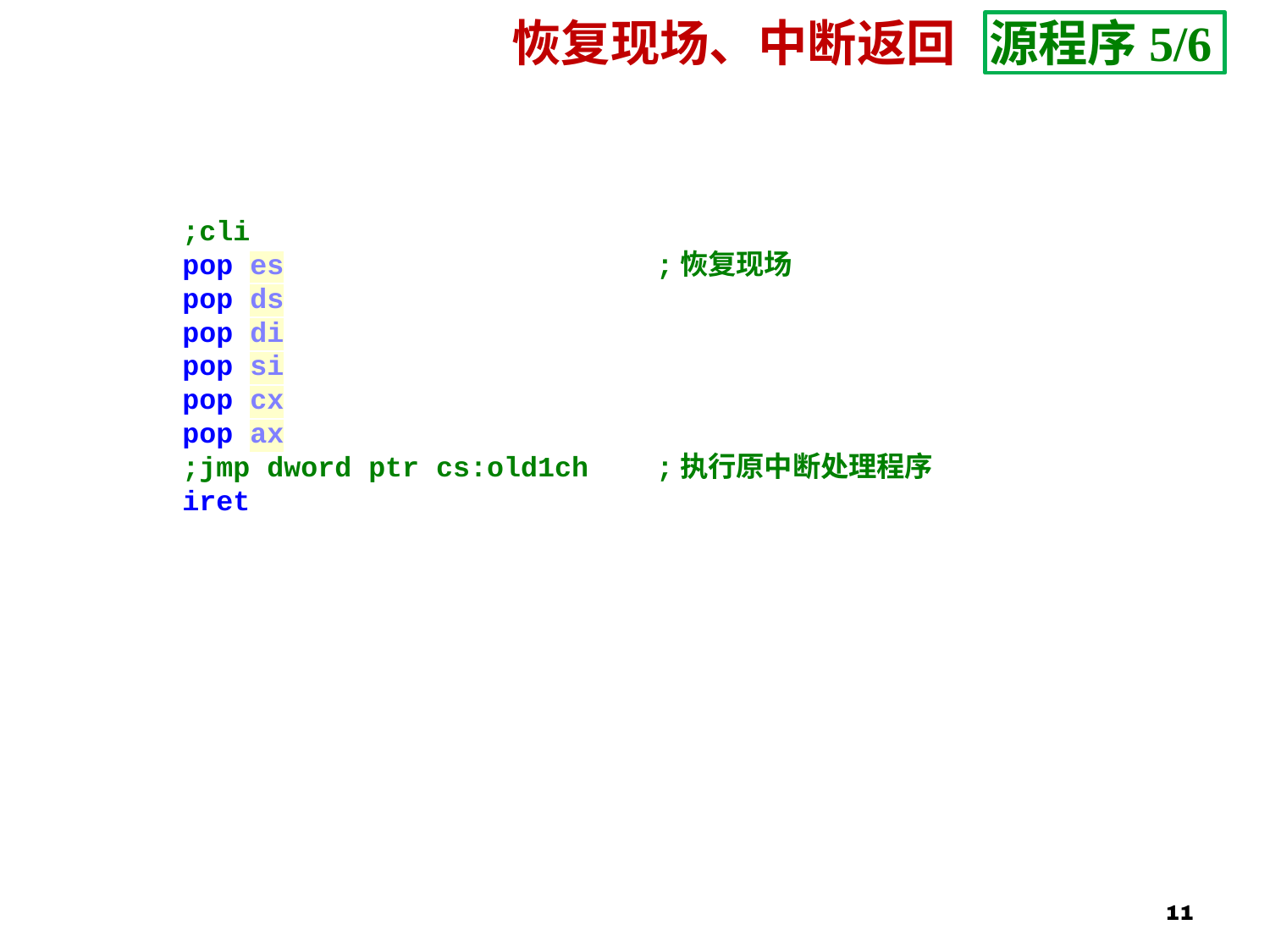

恢复现场、中断返回   源程序5/6

     ;cli
     pop es			   ;恢复现场
     pop ds
     pop di
     pop si
     pop cx
     pop ax
     ;jmp dword ptr cs:old1ch	   ;执行原中断处理程序
     iret

11